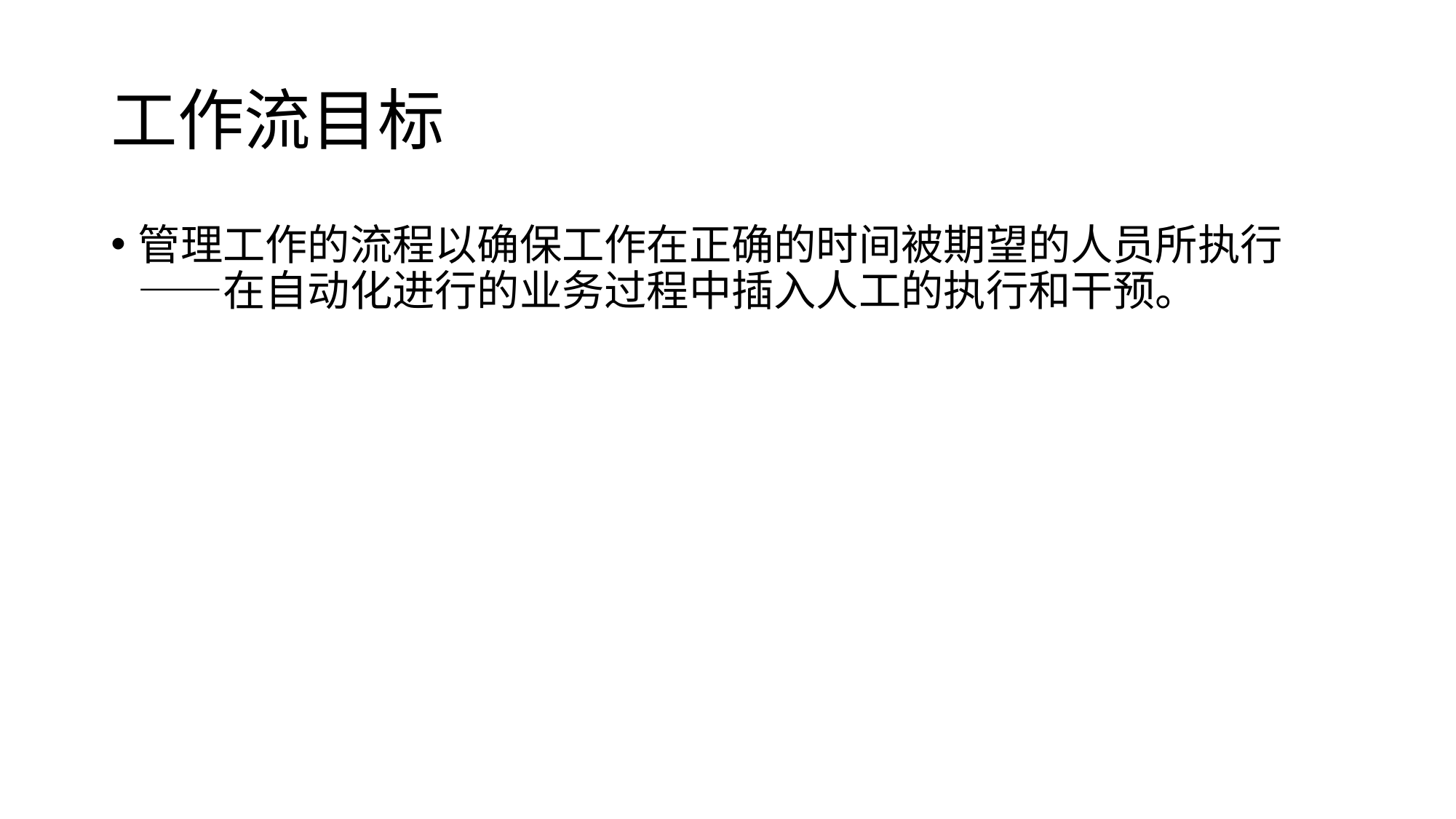

# 工作流目标
管理工作的流程以确保工作在正确的时间被期望的人员所执行——在自动化进行的业务过程中插入人工的执行和干预。